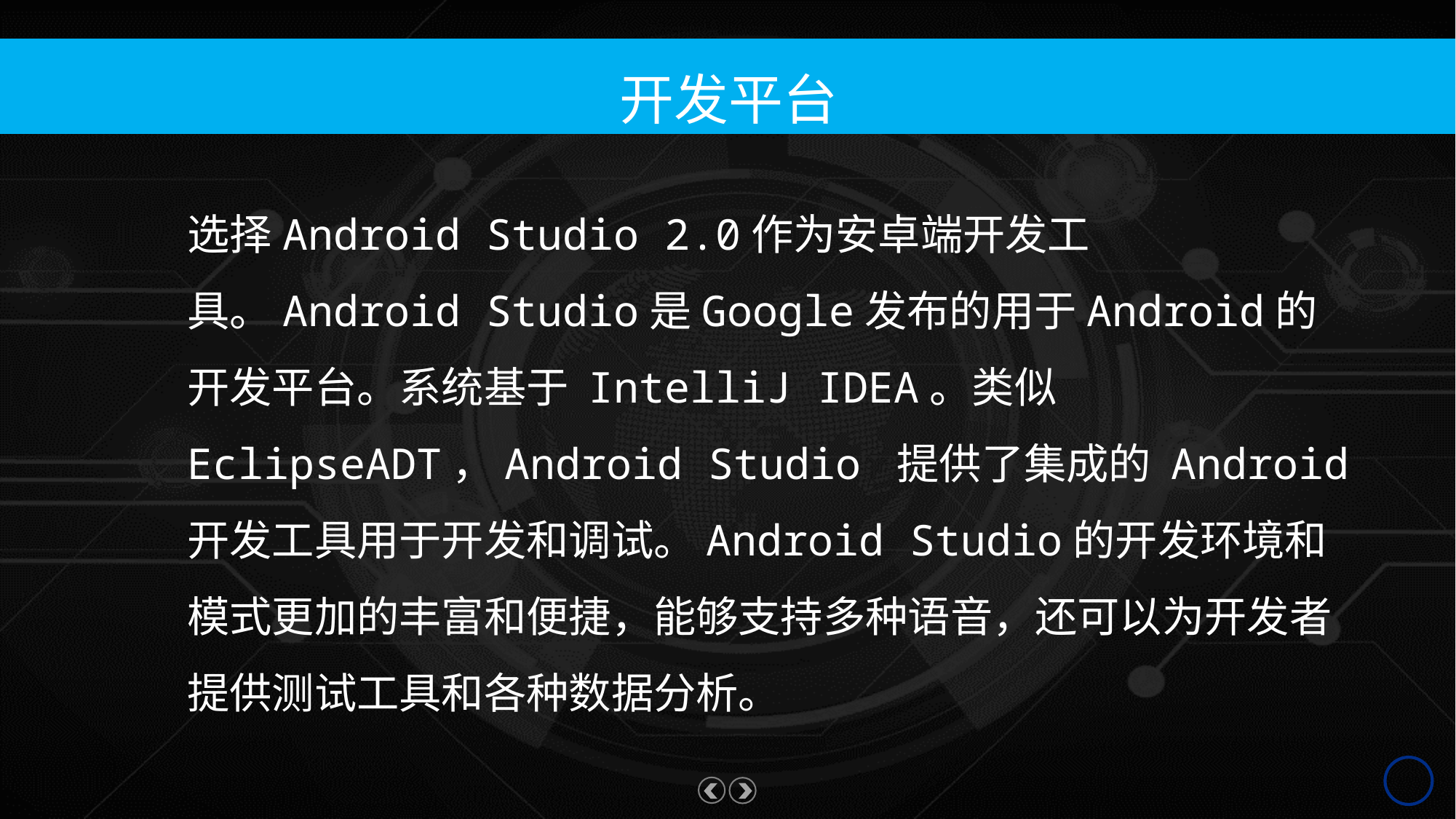

开发平台

选择Android Studio 2.0作为安卓端开发工具。Android Studio是Google发布的用于Android的开发平台。系统基于 IntelliJ IDEA。类似 EclipseADT，Android Studio 提供了集成的 Android 开发工具用于开发和调试。Android Studio的开发环境和模式更加的丰富和便捷，能够支持多种语音，还可以为开发者提供测试工具和各种数据分析。